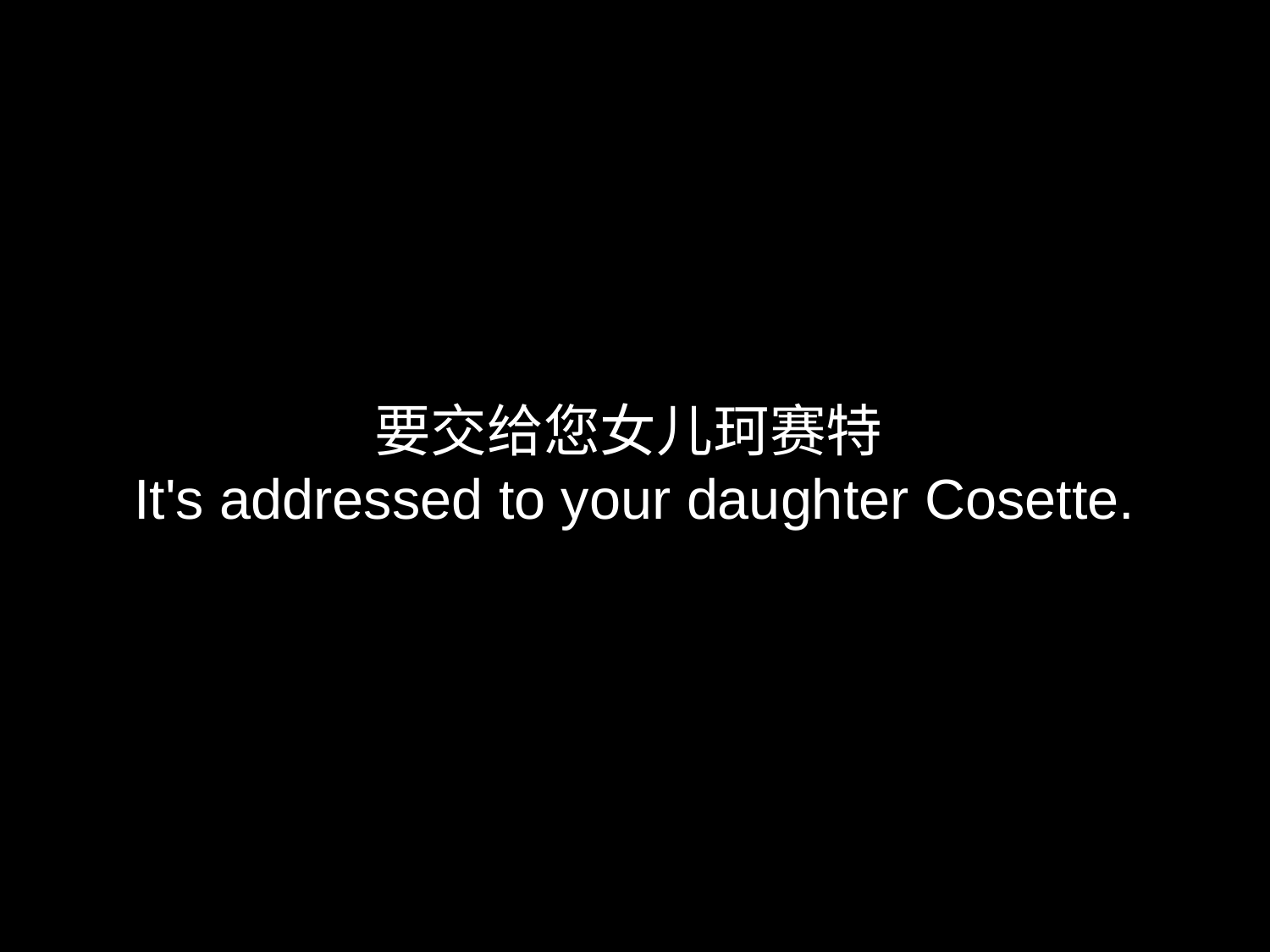

要交给您女儿珂赛特
It's addressed to your daughter Cosette.